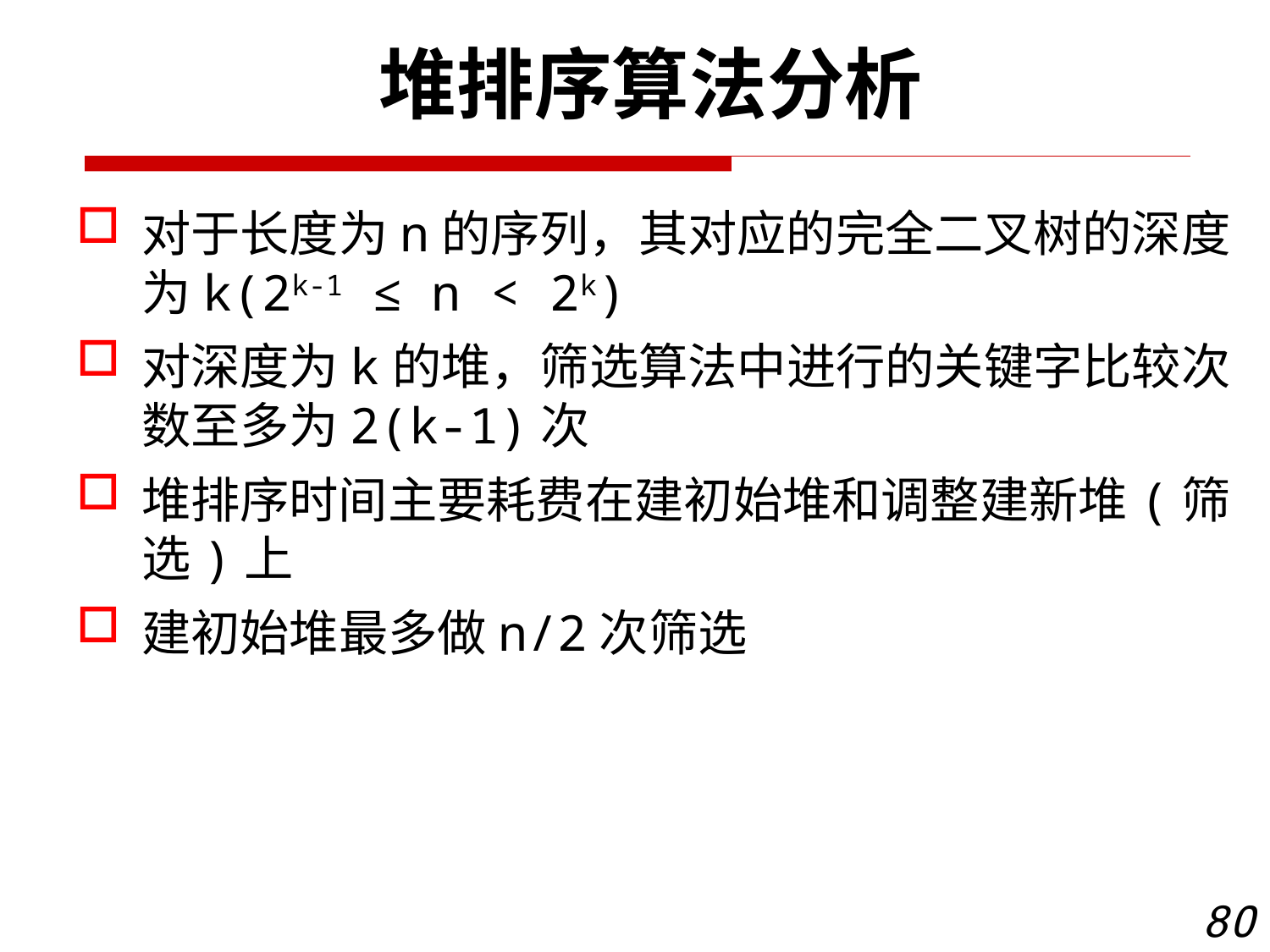

堆排序算法分析
对于长度为n的序列，其对应的完全二叉树的深度为k(2k-1 ≤ n < 2k)
对深度为k的堆，筛选算法中进行的关键字比较次数至多为2(k-1)次
堆排序时间主要耗费在建初始堆和调整建新堆(筛选)上
建初始堆最多做n/2次筛选
80